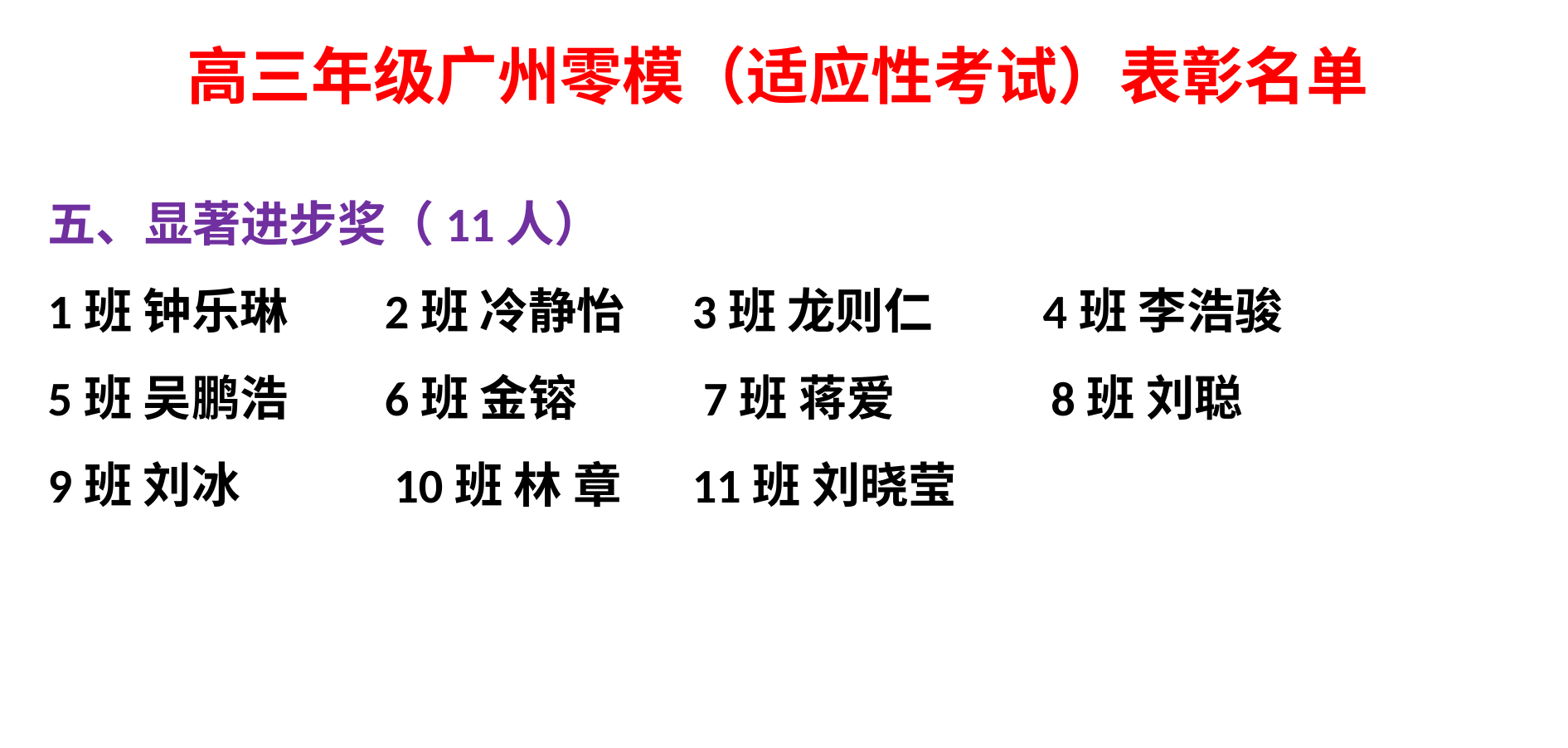

高三年级广州零模（适应性考试）表彰名单
五、显著进步奖（11人）
1班 钟乐琳	2班 冷静怡	 3班 龙则仁   	4班 李浩骏
5班 吴鹏浩	6班 金镕	  7班 蒋爱	           8班 刘聪
9班 刘冰             10班 林 章	 11班 刘晓莹